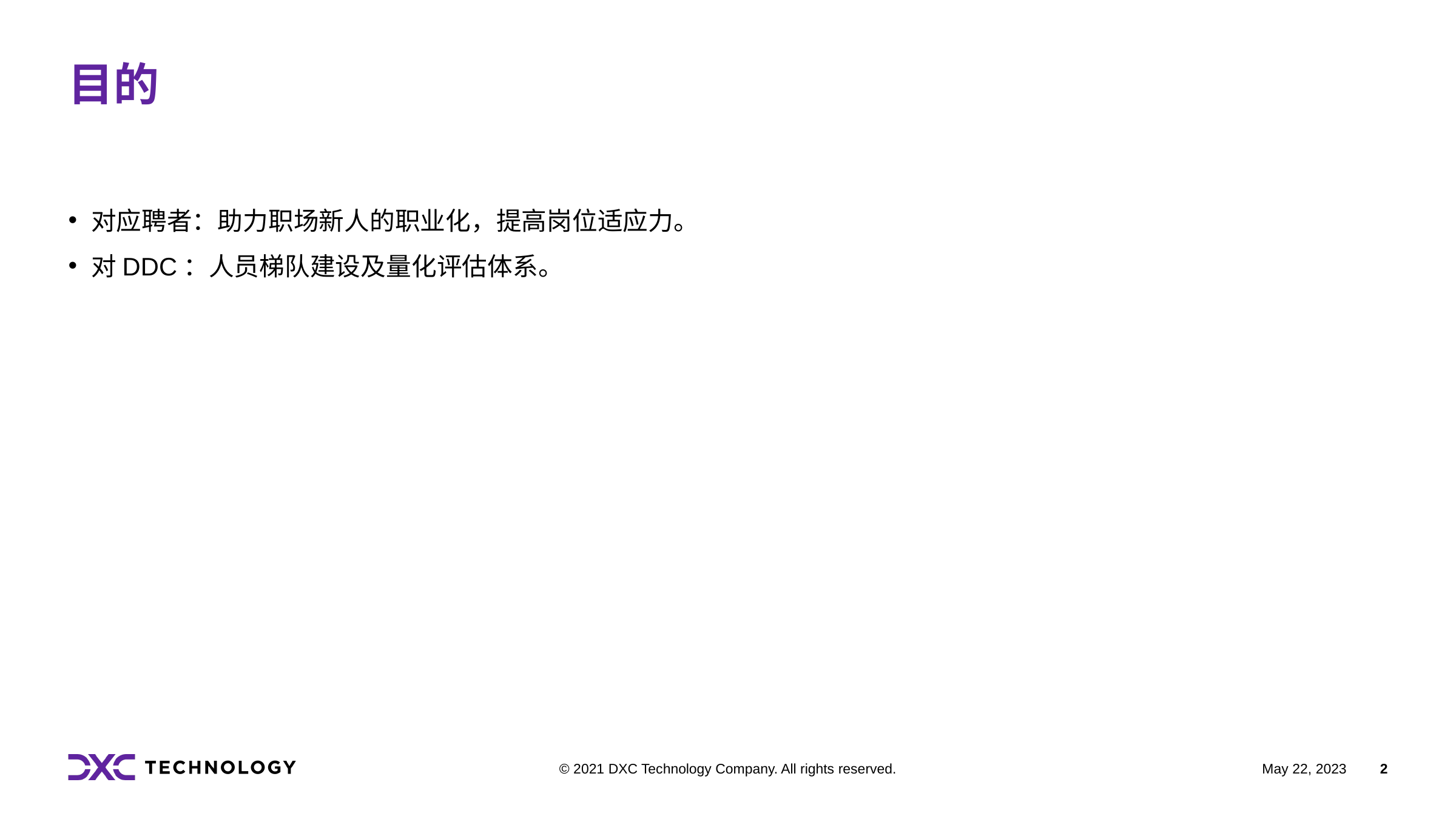

# 目的
对应聘者：助力职场新人的职业化，提高岗位适应力。
对DDC：人员梯队建设及量化评估体系。